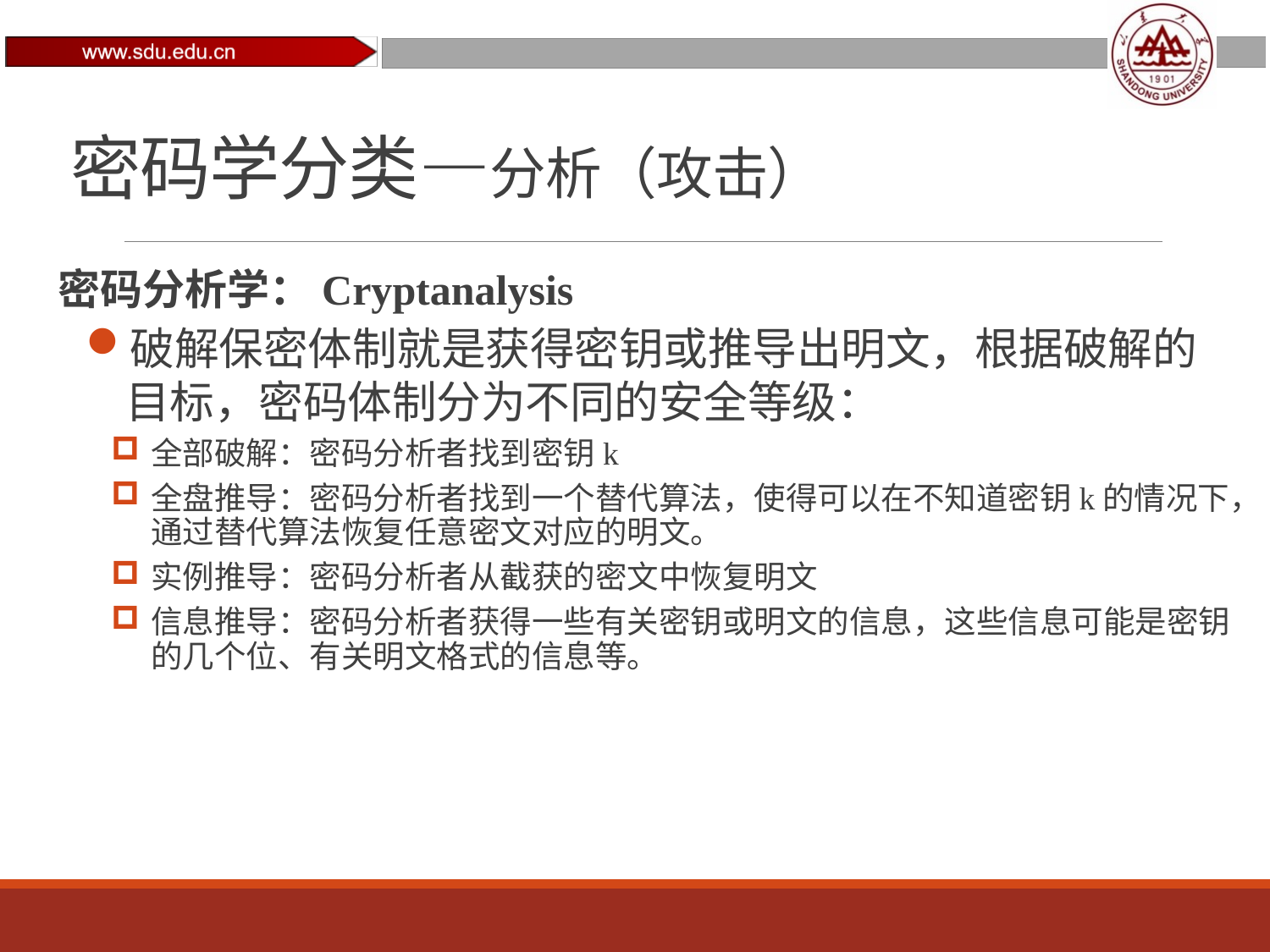

# 密码学分类—分析（攻击）
密码分析学：Cryptanalysis
破解保密体制就是获得密钥或推导出明文，根据破解的目标，密码体制分为不同的安全等级：
全部破解：密码分析者找到密钥k
全盘推导：密码分析者找到一个替代算法，使得可以在不知道密钥k的情况下，通过替代算法恢复任意密文对应的明文。
实例推导：密码分析者从截获的密文中恢复明文
信息推导：密码分析者获得一些有关密钥或明文的信息，这些信息可能是密钥的几个位、有关明文格式的信息等。